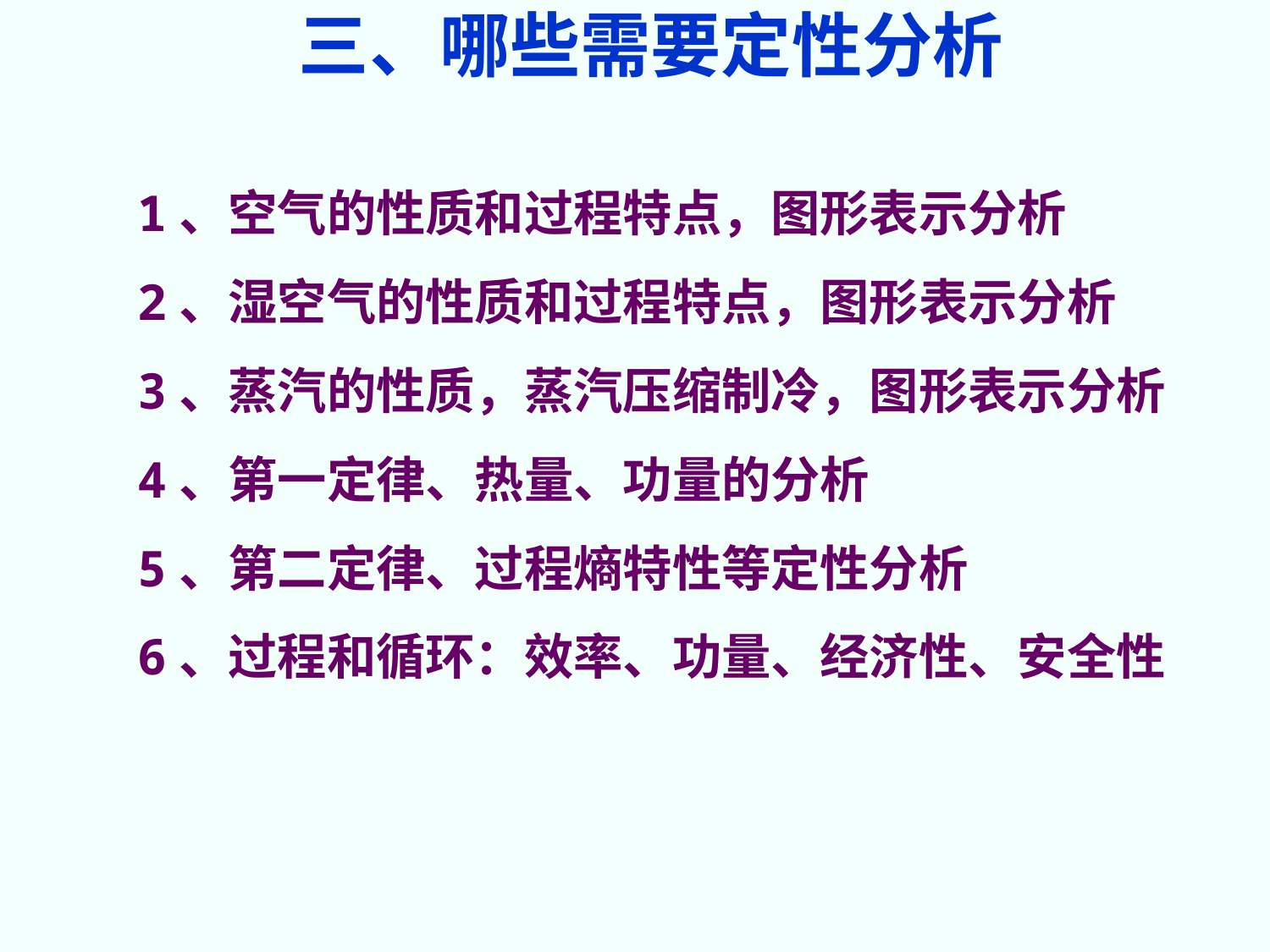

三、哪些需要定性分析
1、空气的性质和过程特点，图形表示分析
2、湿空气的性质和过程特点，图形表示分析
3、蒸汽的性质，蒸汽压缩制冷，图形表示分析
4、第一定律、热量、功量的分析
5、第二定律、过程熵特性等定性分析
6、过程和循环：效率、功量、经济性、安全性